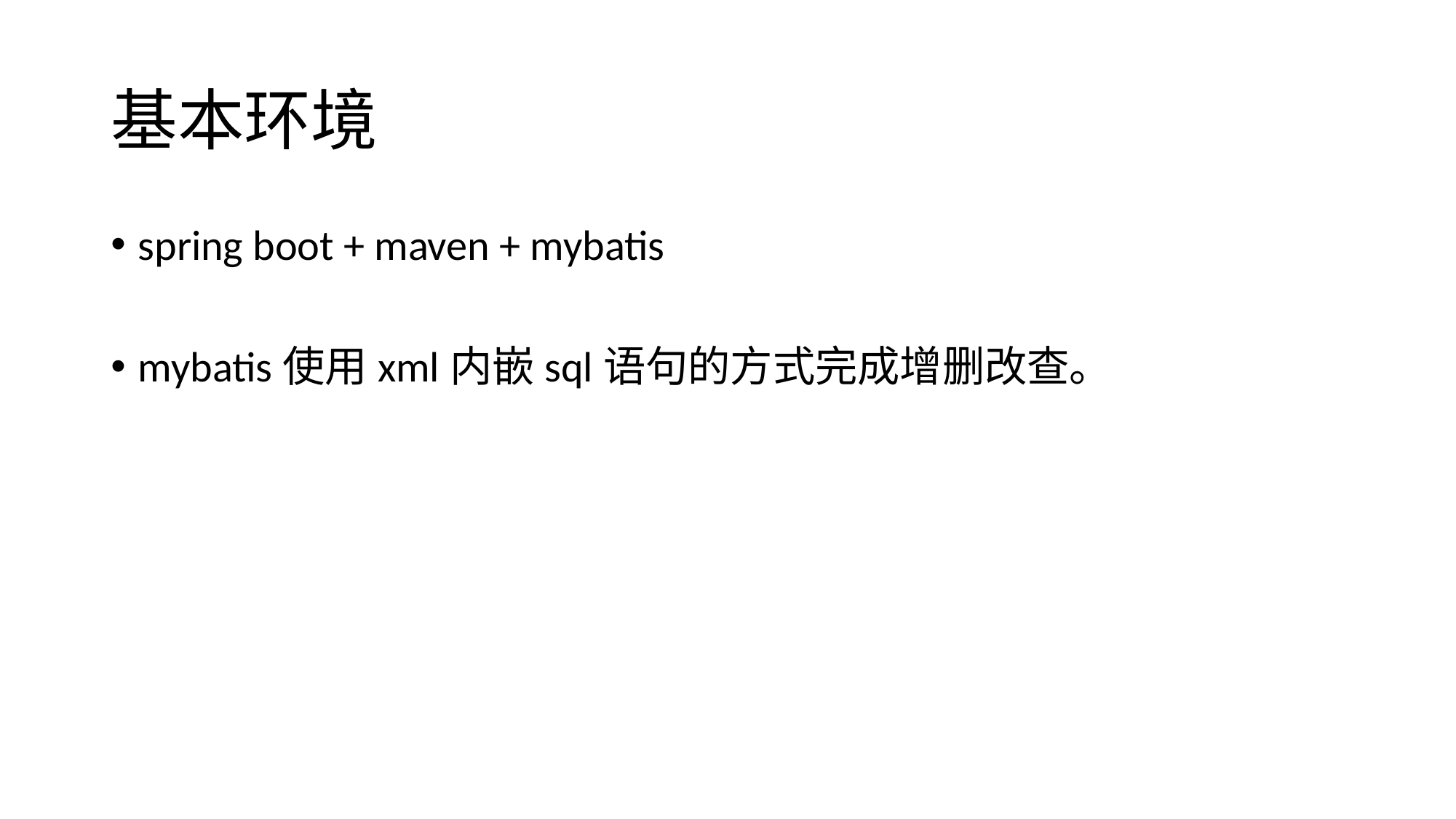

# 基本环境
spring boot + maven + mybatis

mybatis使用xml内嵌sql语句的方式完成增删改查。